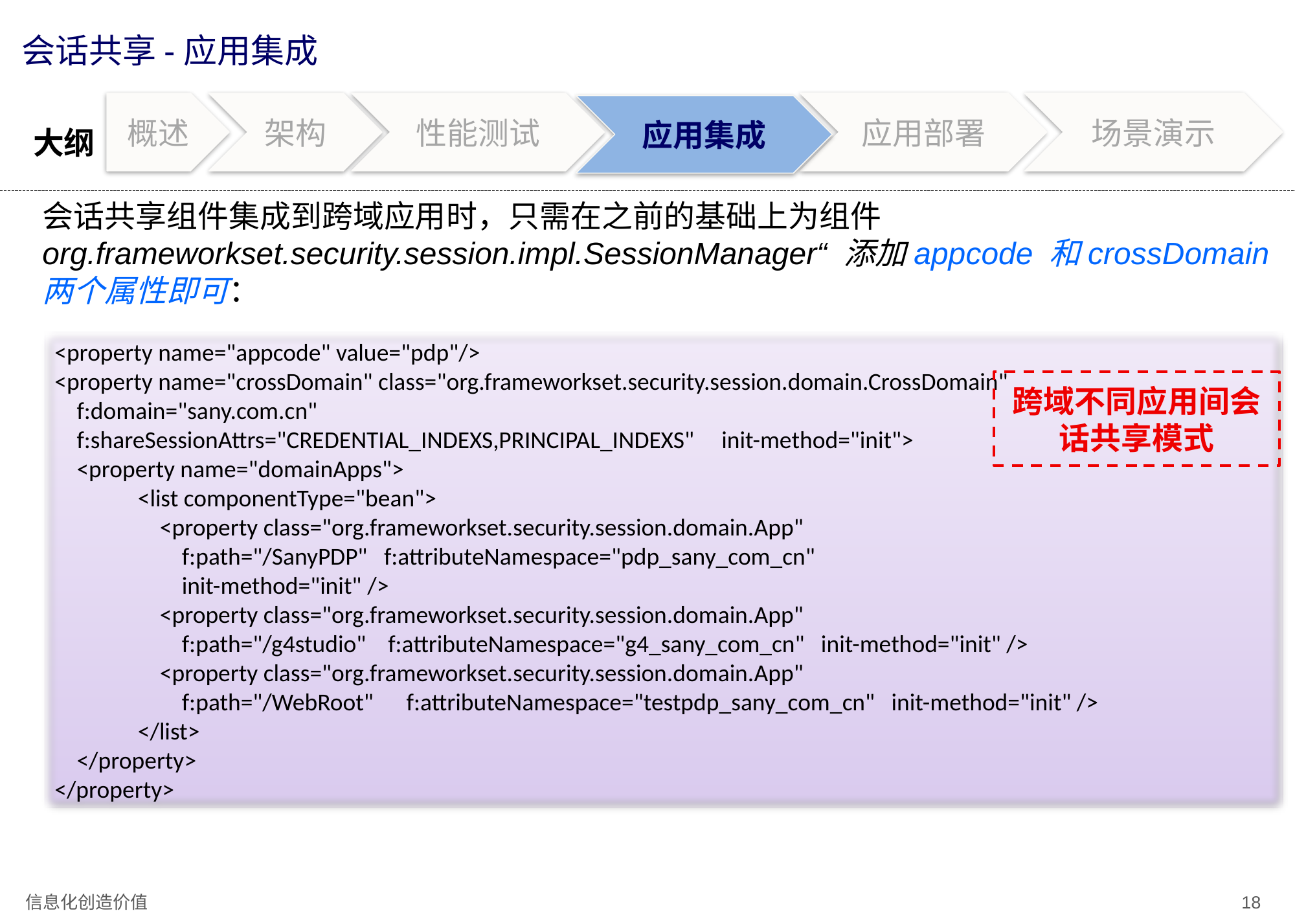

# 会话共享-应用集成
大纲
应用部署
场景演示
概述
架构
性能测试
应用集成
会话共享组件集成到跨域应用时，只需在之前的基础上为组件org.frameworkset.security.session.impl.SessionManager“ 添加appcode 和crossDomain 两个属性即可：
<property name="appcode" value="pdp"/>
<property name="crossDomain" class="org.frameworkset.security.session.domain.CrossDomain"
    f:domain="sany.com.cn"
    f:shareSessionAttrs="CREDENTIAL_INDEXS,PRINCIPAL_INDEXS"     init-method="init">
    <property name="domainApps">
    <list componentType="bean">
        <property class="org.frameworkset.security.session.domain.App"
            f:path="/SanyPDP"   f:attributeNamespace="pdp_sany_com_cn"
            init-method="init" />
        <property class="org.frameworkset.security.session.domain.App"
            f:path="/g4studio"    f:attributeNamespace="g4_sany_com_cn"   init-method="init" />
        <property class="org.frameworkset.security.session.domain.App"
            f:path="/WebRoot"      f:attributeNamespace="testpdp_sany_com_cn"   init-method="init" />
    </list>
    </property>
</property>
跨域不同应用间会话共享模式
18
信息化创造价值